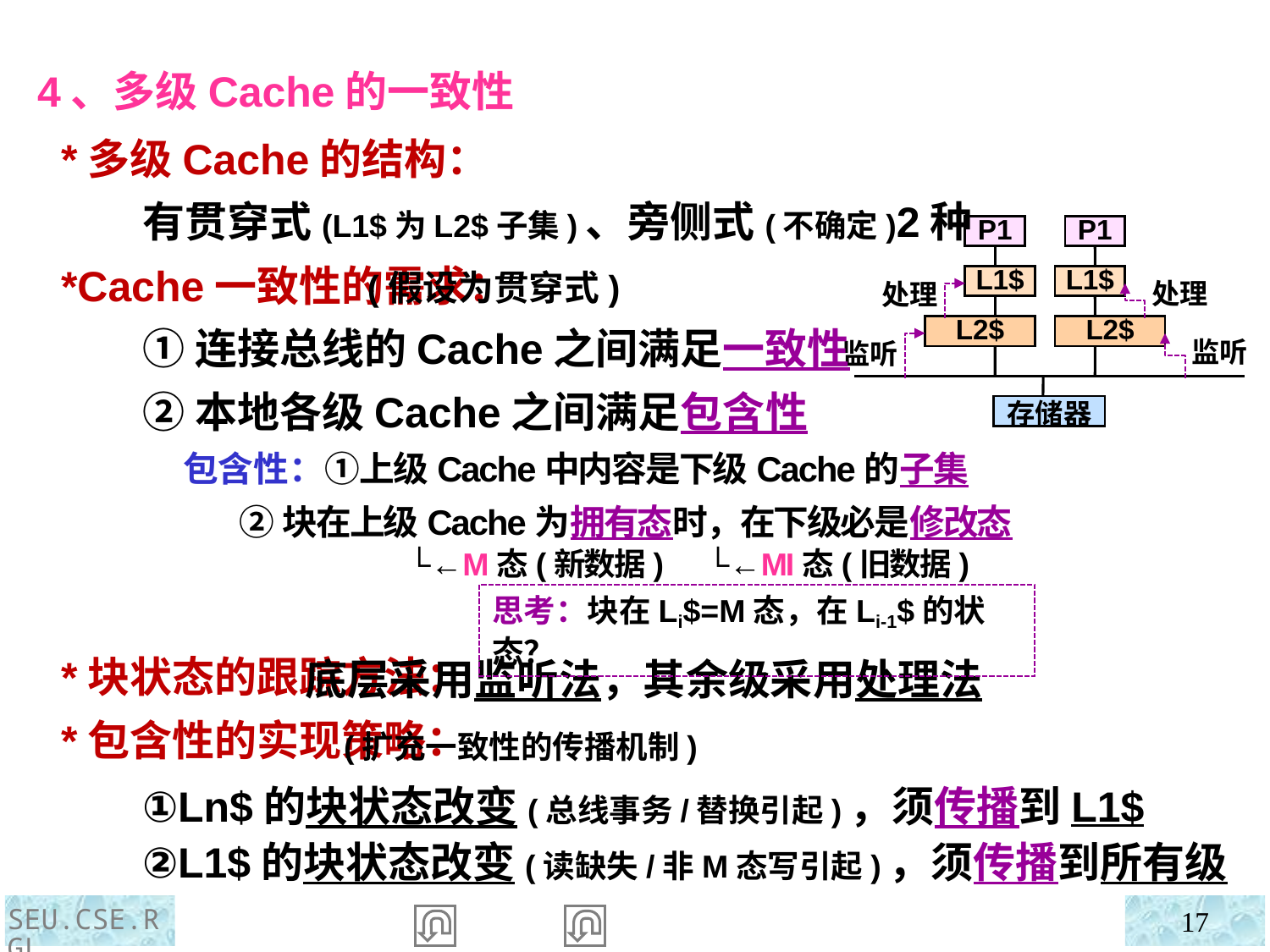

4、多级Cache的一致性
  *多级Cache的结构：

  *Cache一致性的需求：

  *块状态的跟踪方法：
  *包含性的实现策略：
有贯穿式(L1$为L2$子集)、旁侧式(不确定)2种
                   (假设为贯穿式)
①连接总线的Cache之间满足一致性
②本地各级Cache之间满足包含性
    包含性：①上级Cache中内容是下级Cache的子集
            ②块在上级Cache为拥有态时，在下级必是修改态
                                     └←M态(新数据)      └←MI态(旧数据)

                底层采用监听法，其余级采用处理法
                 (扩充一致性的传播机制)
①Ln$的块状态改变(总线事务/替换引起)，须传播到L1$
②L1$的块状态改变(读缺失/非M态写引起)，须传播到所有级
P1
P1
L1$
L1$
L2$
L2$
存储器
处理
处理
监听
监听
思考：块在Li$=M态，在Li-1$的状态？
SEU.CSE.RGL
17